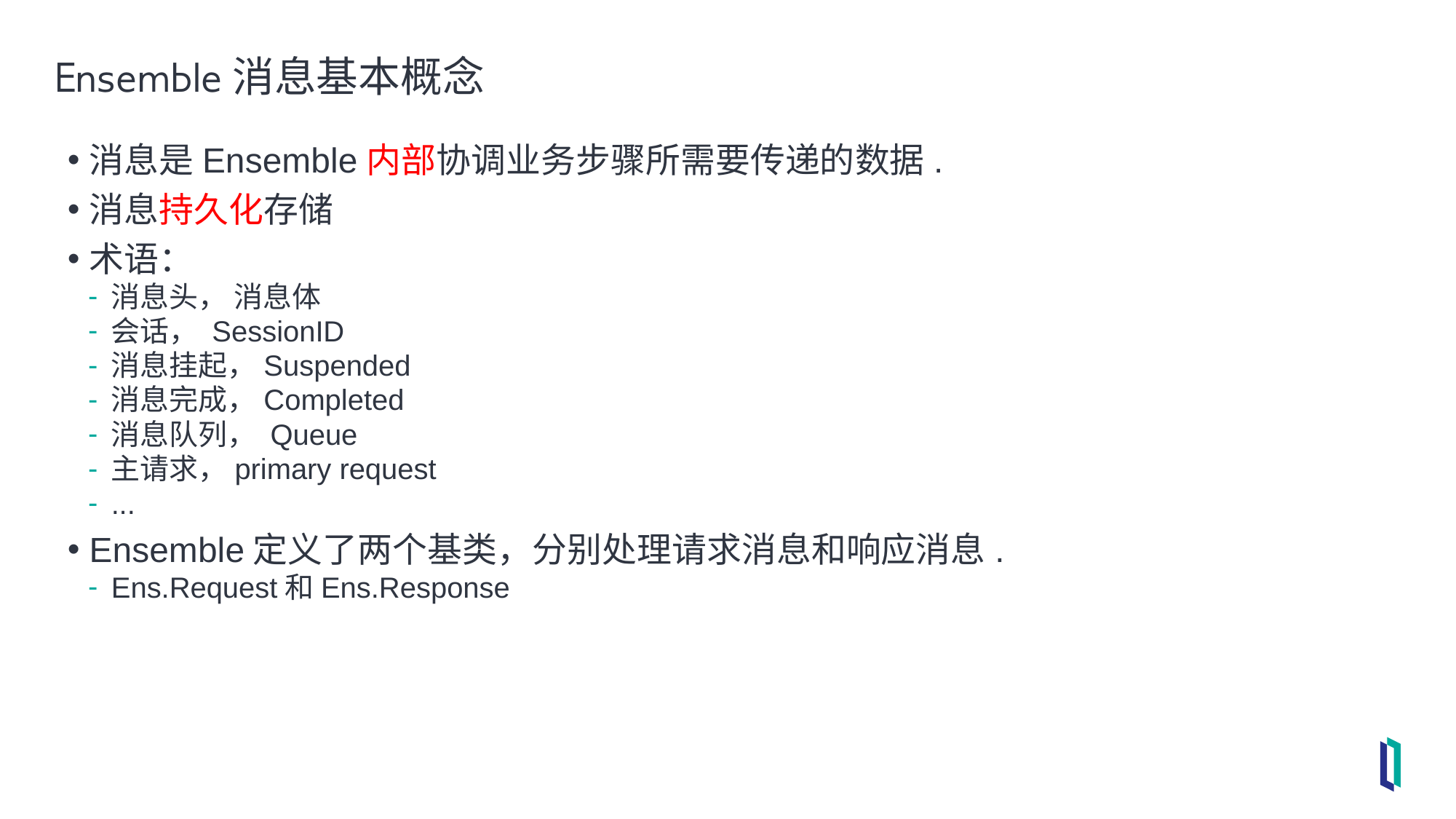

# Ensemble消息基本概念
消息是Ensemble内部协调业务步骤所需要传递的数据.
消息持久化存储
术语：
消息头， 消息体
会话， SessionID
消息挂起，Suspended
消息完成，Completed
消息队列， Queue
主请求，primary request
...
Ensemble定义了两个基类，分别处理请求消息和响应消息.
Ens.Request和Ens.Response